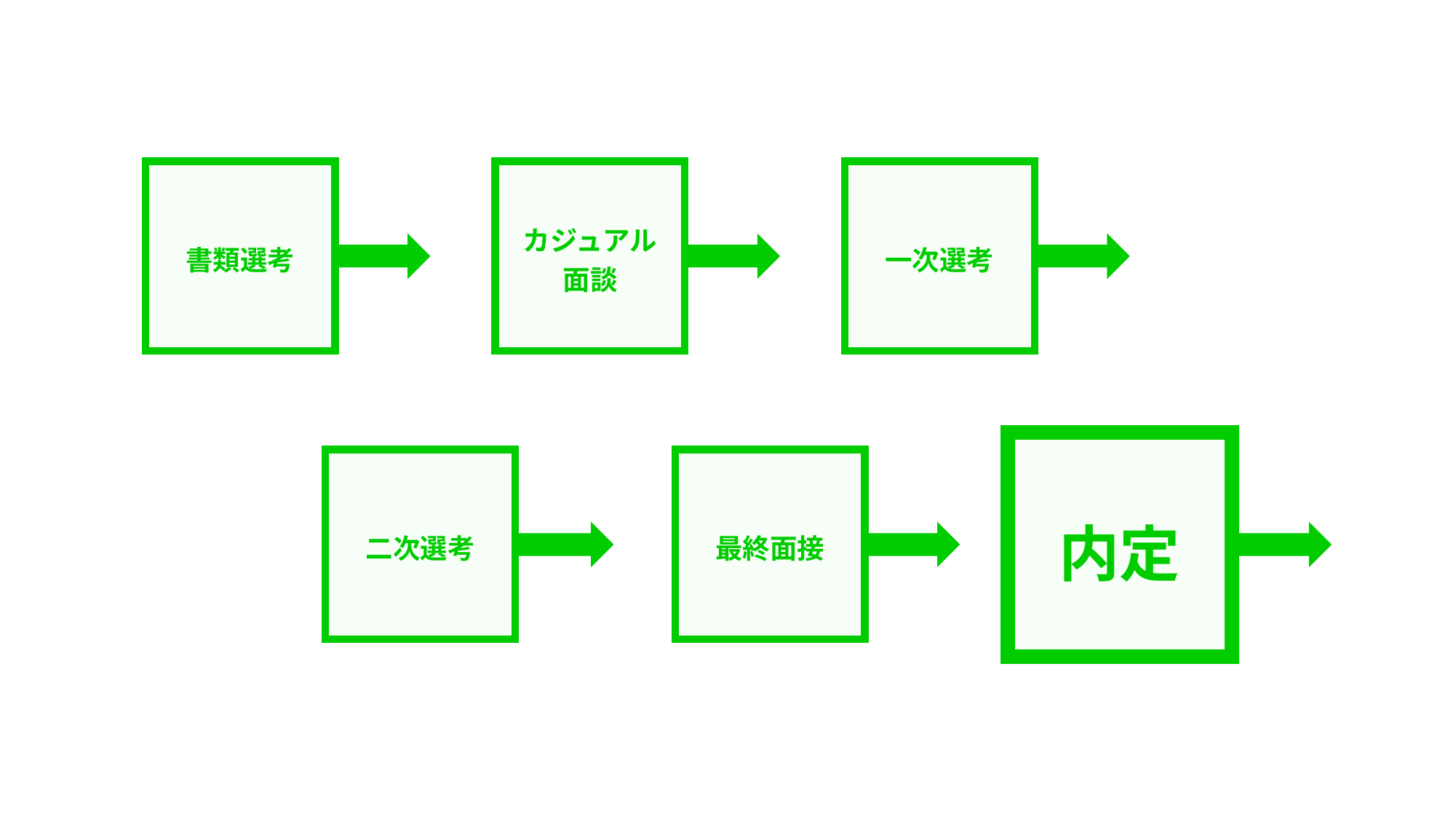

書類選考
カジュアル
面談
一次選考

内定
二次選考
最終面接